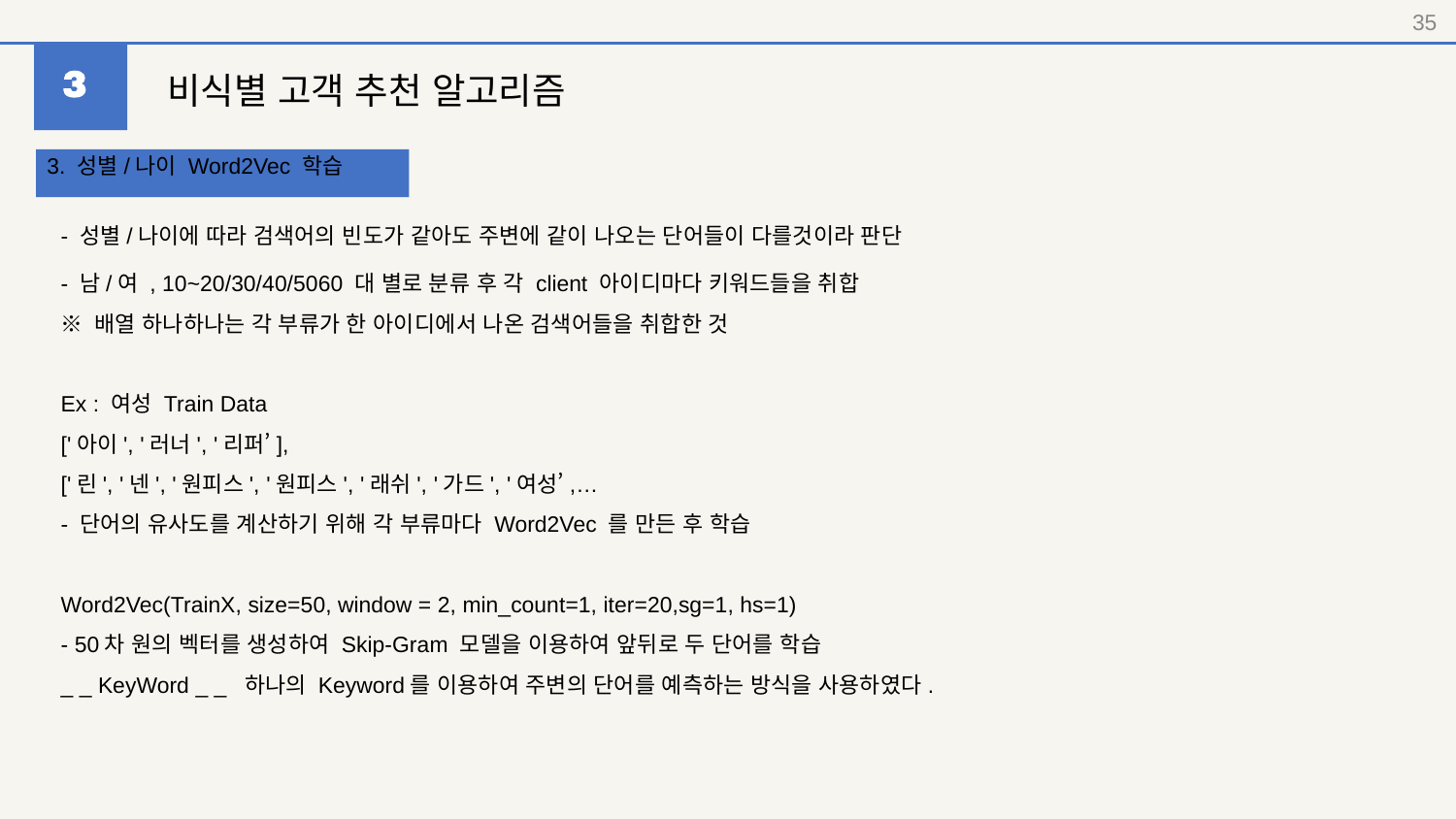

35
3
# 비식별 고객 추천 알고리즘
3. 성별/나이 Word2Vec 학습

- 성별/나이에 따라 검색어의 빈도가 같아도 주변에 같이 나오는 단어들이 다를것이라 판단

- 남/여 , 10~20/30/40/5060 대 별로 분류 후 각 client 아이디마다 키워드들을 취합
※ 배열 하나하나는 각 부류가 한 아이디에서 나온 검색어들을 취합한 것

Ex : 여성 Train Data
['아이', '러너', '리퍼’],
['린', '넨', '원피스', '원피스', '래쉬', '가드', '여성’,…
- 단어의 유사도를 계산하기 위해 각 부류마다 Word2Vec 를 만든 후 학습

Word2Vec(TrainX, size=50, window = 2, min_count=1, iter=20,sg=1, hs=1)
- 50차 원의 벡터를 생성하여 Skip-Gram 모델을 이용하여 앞뒤로 두 단어를 학습
_ _ KeyWord _ _  하나의 Keyword를 이용하여 주변의 단어를 예측하는 방식을 사용하였다.